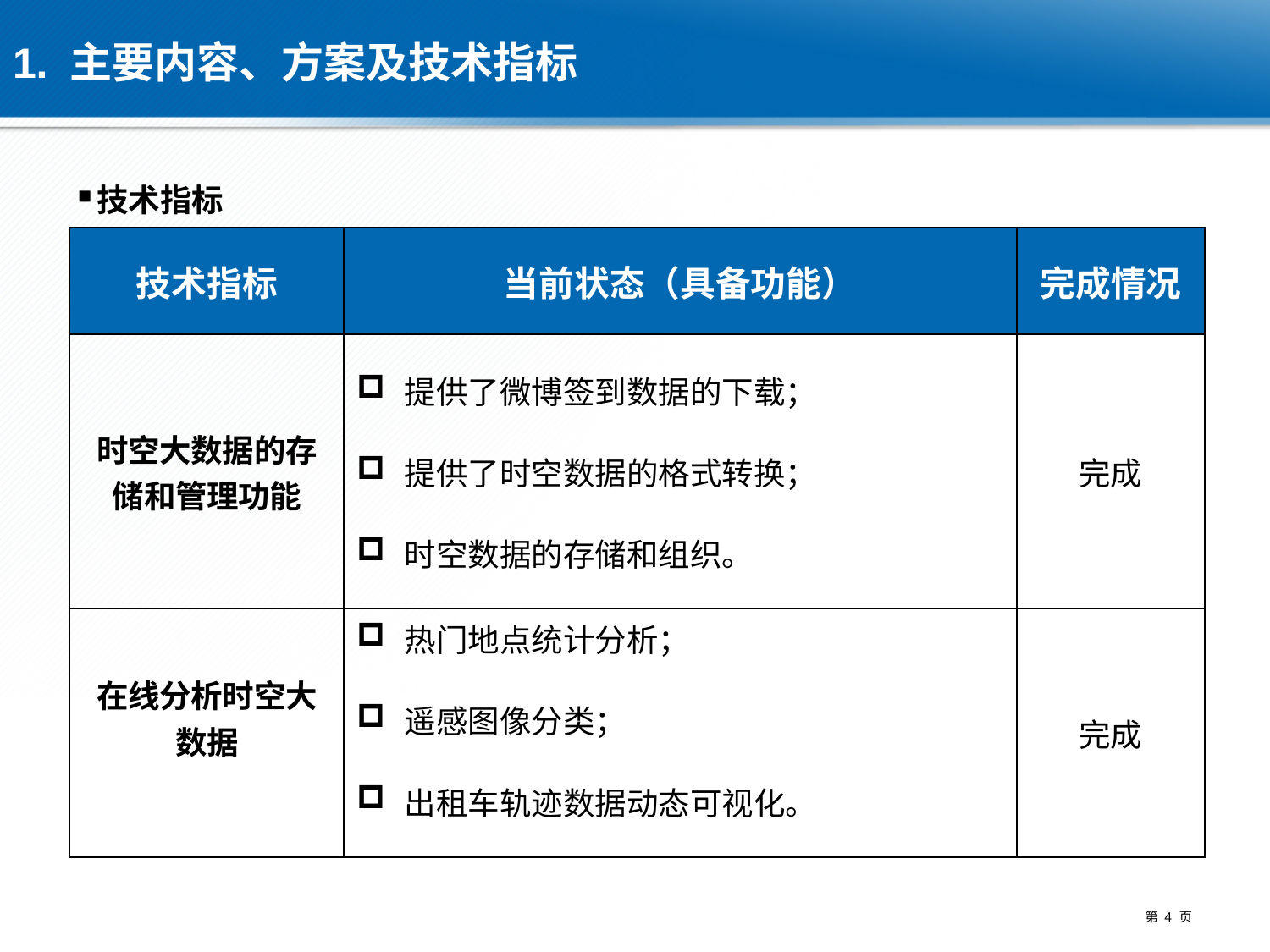

# 1. 主要内容、方案及技术指标
技术指标
| 技术指标 | 当前状态（具备功能） | 完成情况 |
| --- | --- | --- |
| 时空大数据的存储和管理功能 | 提供了微博签到数据的下载； 提供了时空数据的格式转换； 时空数据的存储和组织。 | 完成 |
| 在线分析时空大数据 | 热门地点统计分析； 遥感图像分类； 出租车轨迹数据动态可视化。 | 完成 |
第 4 页